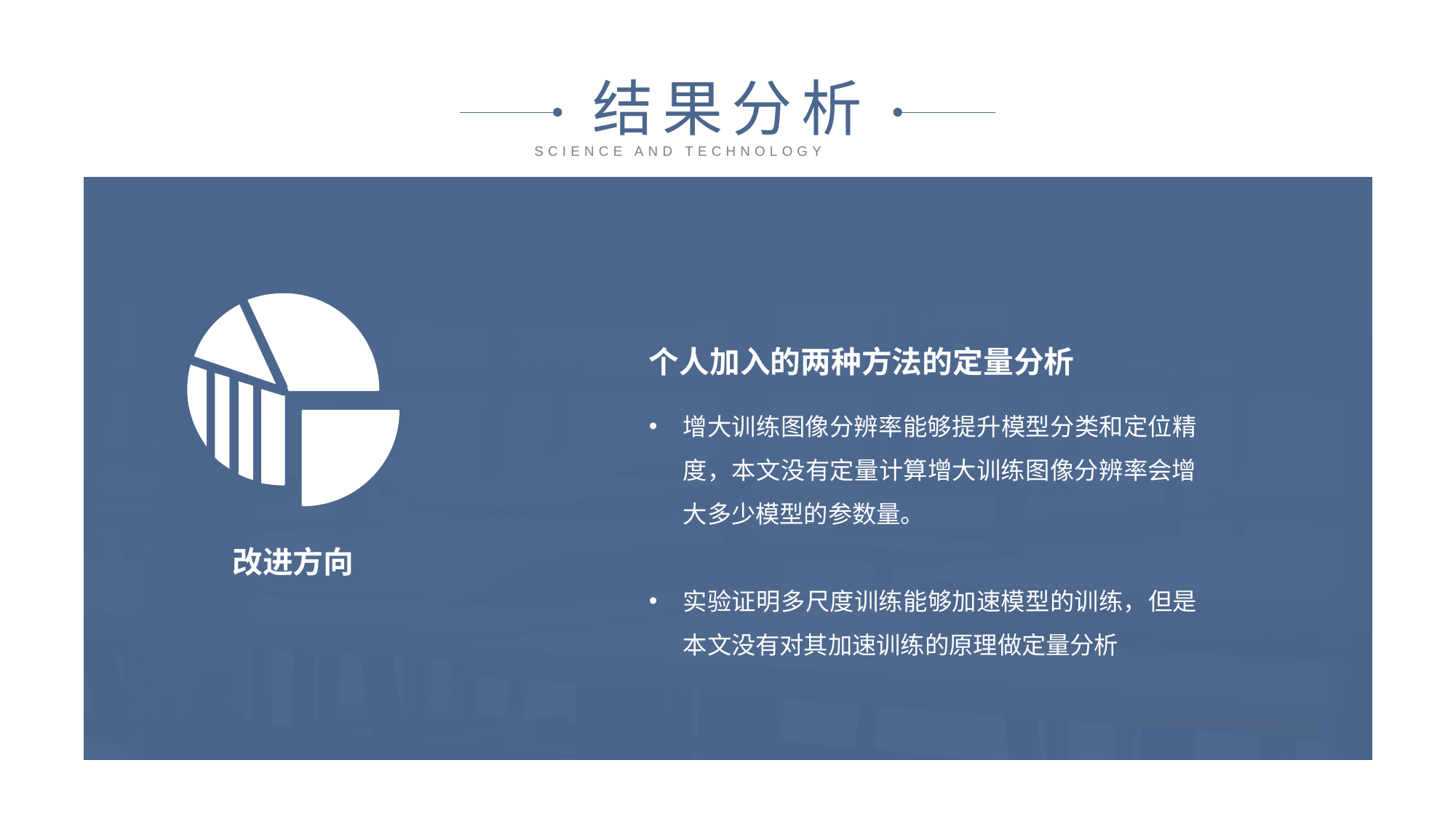

结果分析
SCIENCE AND TECHNOLOGY

个人加入的两种方法的定量分析
增大训练图像分辨率能够提升模型分类和定位精度，本文没有定量计算增大训练图像分辨率会增大多少模型的参数量。

实验证明多尺度训练能够加速模型的训练，但是本文没有对其加速训练的原理做定量分析
改进方向